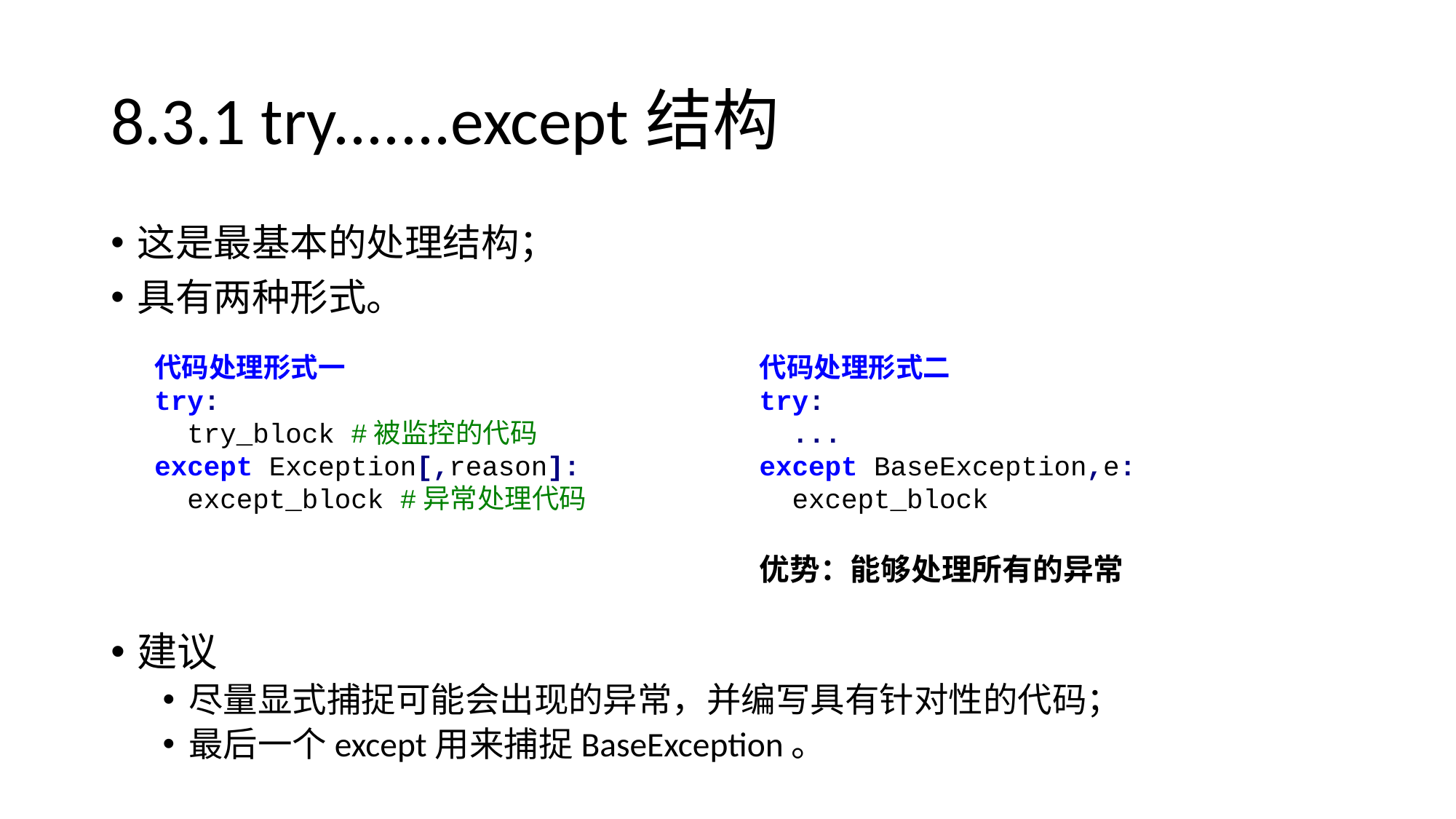

# 8.3.1 try.......except结构
这是最基本的处理结构；
具有两种形式。
代码处理形式一
try:
  try_block #被监控的代码
except Exception[,reason]:
  except_block #异常处理代码

代码处理形式二
try:
  ...
except BaseException,e:
  except_block

优势：能够处理所有的异常
建议
尽量显式捕捉可能会出现的异常，并编写具有针对性的代码；
最后一个except用来捕捉BaseException。